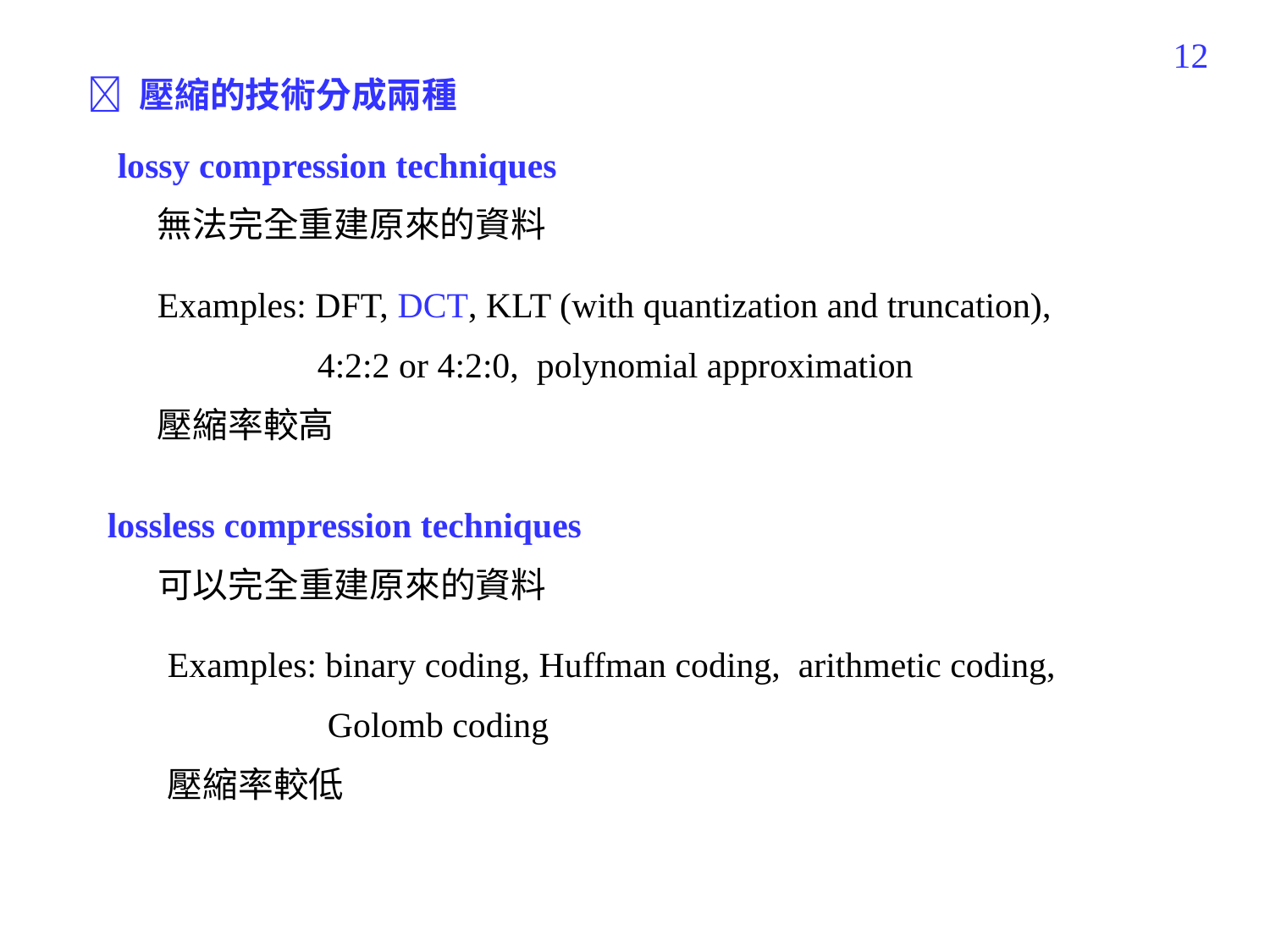

12
• 壓縮的技術分成兩種
lossy compression techniques
無法完全重建原來的資料
Examples: DFT, DCT, KLT (with quantization and truncation),
                  4:2:2 or 4:2:0,  polynomial approximation
壓縮率較高
lossless compression techniques
可以完全重建原來的資料
Examples: binary coding, Huffman coding,  arithmetic coding,
                  Golomb coding
壓縮率較低